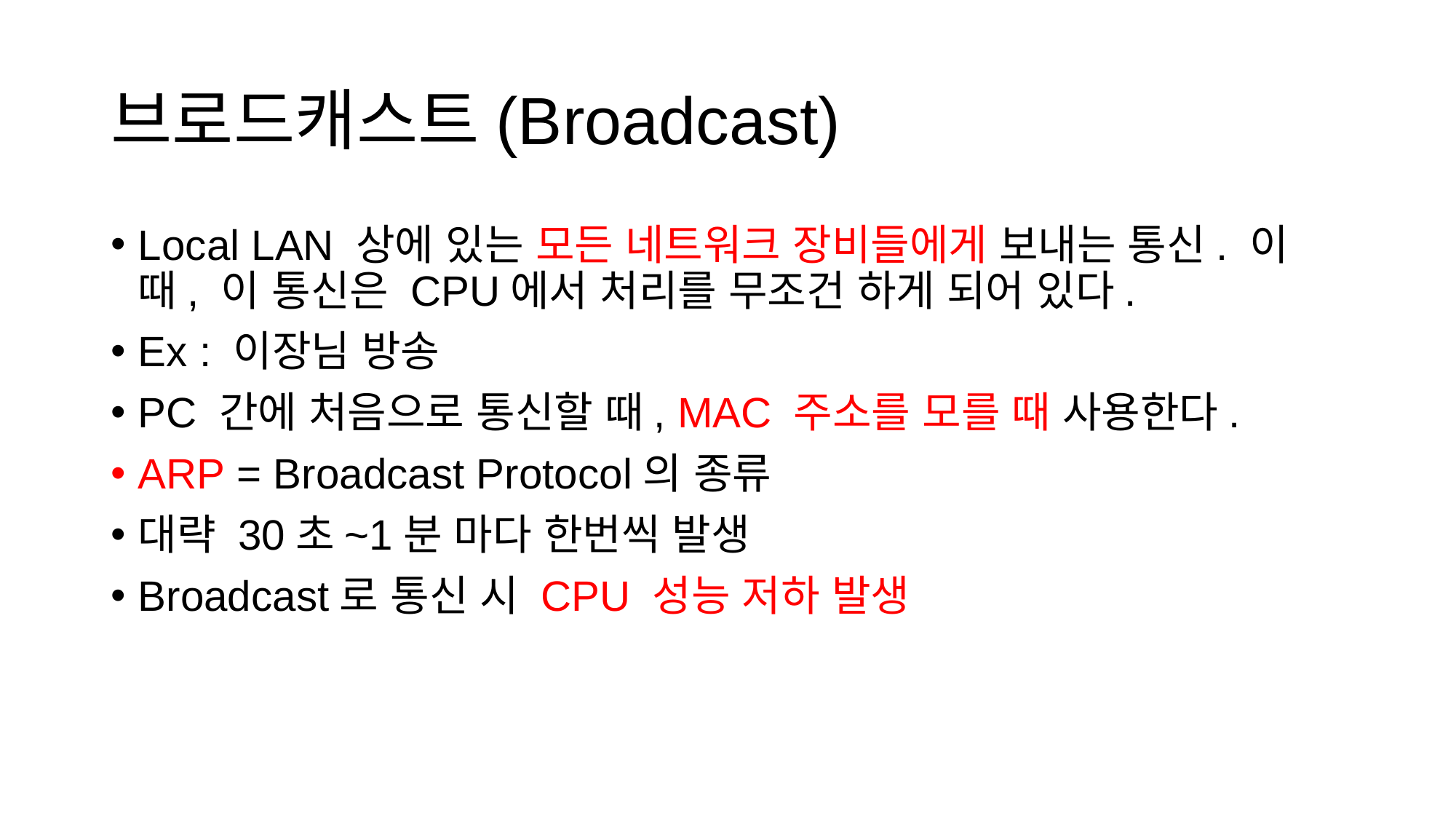

# 브로드캐스트(Broadcast)
Local LAN 상에 있는 모든 네트워크 장비들에게 보내는 통신. 이때, 이 통신은 CPU에서 처리를 무조건 하게 되어 있다.
Ex : 이장님 방송
PC 간에 처음으로 통신할 때, MAC 주소를 모를 때 사용한다.
ARP = Broadcast Protocol의 종류
대략 30초~1분 마다 한번씩 발생
Broadcast로 통신 시 CPU 성능 저하 발생